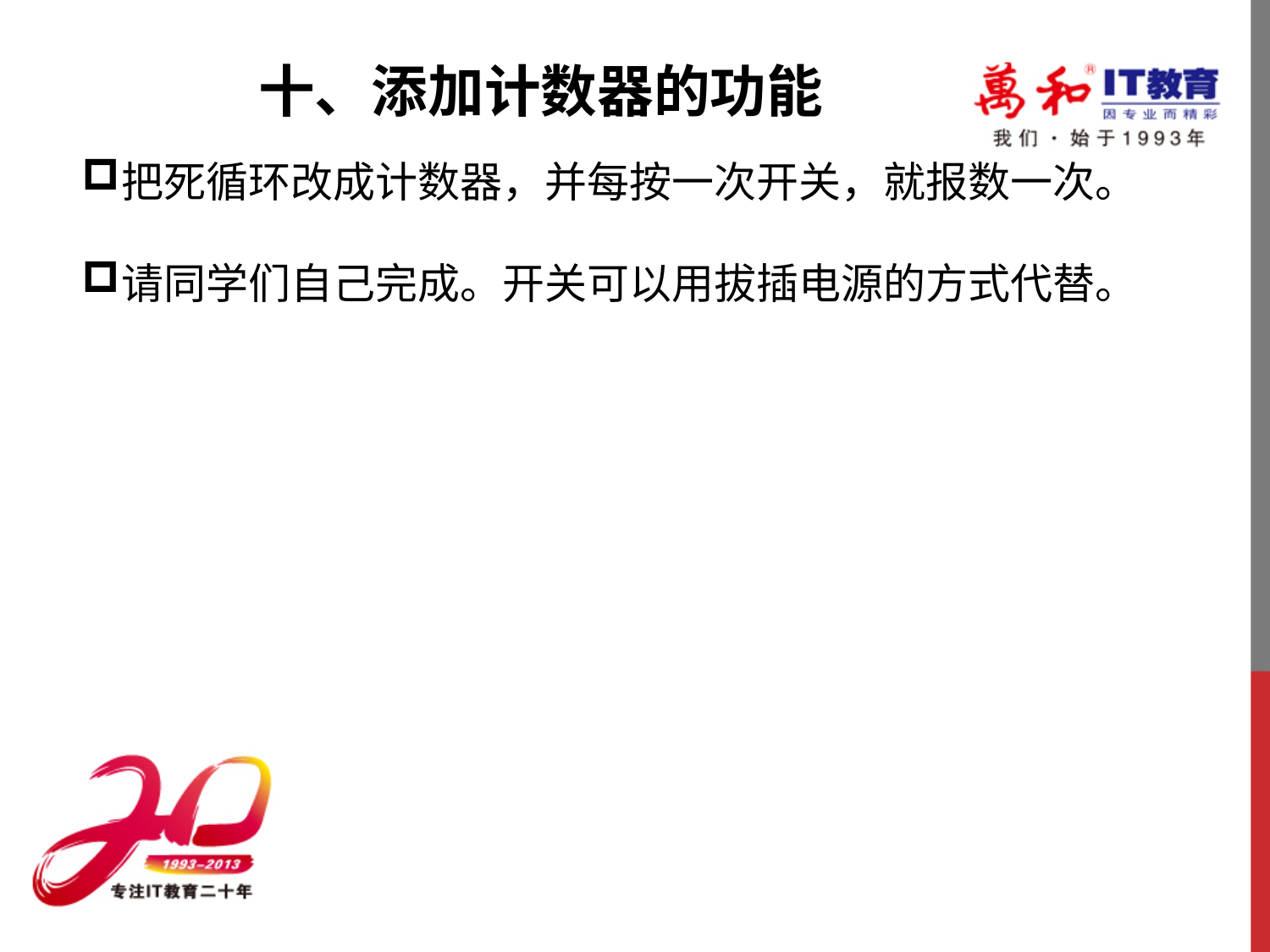

十、添加计数器的功能
把死循环改成计数器，并每按一次开关，就报数一次。

请同学们自己完成。开关可以用拔插电源的方式代替。